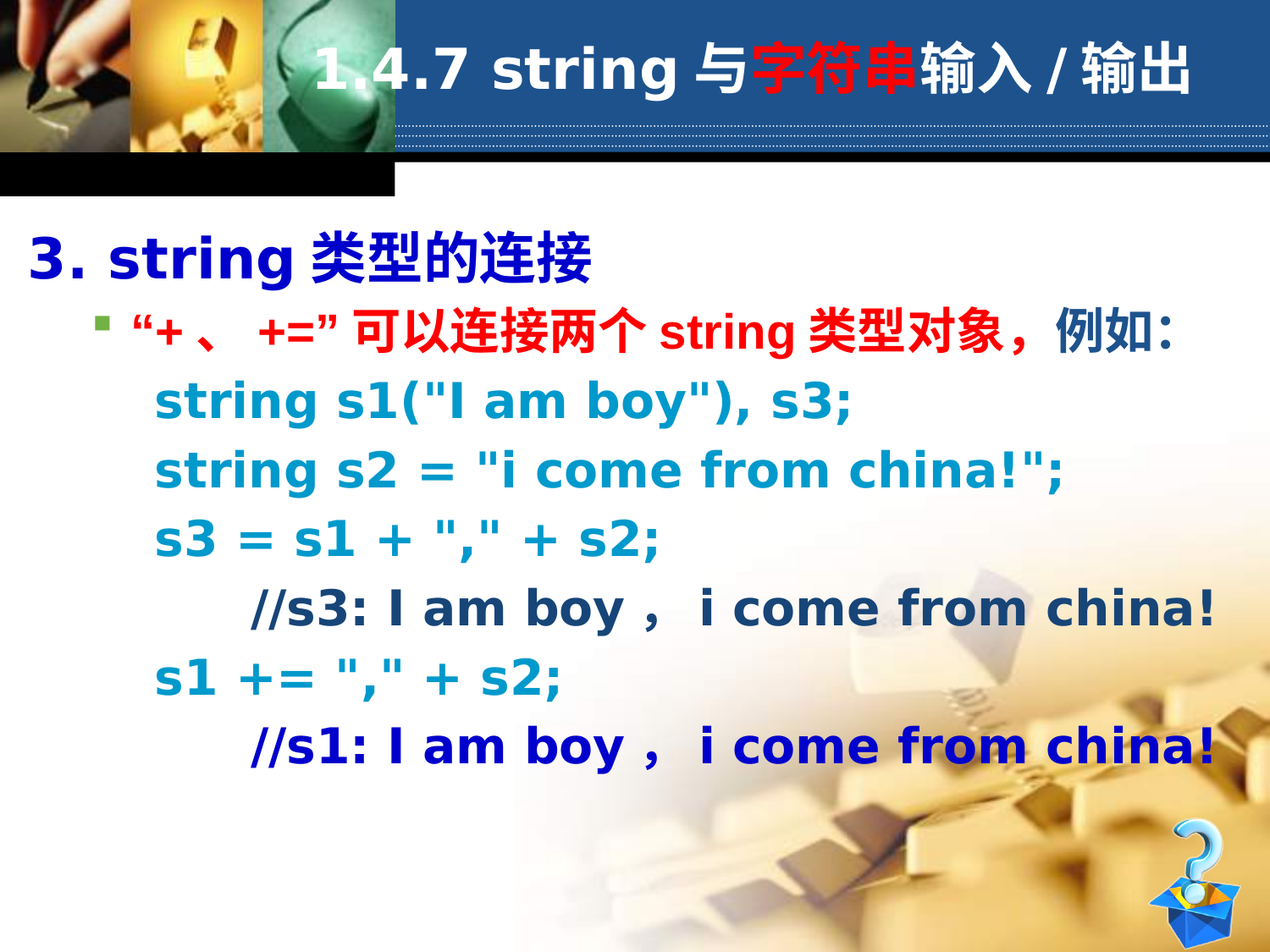

1.4.7 string与字符串输入/输出
3. string类型的连接
“+、+=”可以连接两个string类型对象，例如：
	string s1("I am boy"), s3;
	string s2 = "i come from china!";
	s3 = s1 + "," + s2;
             //s3: I am boy，i come from china!
	s1 += "," + s2;
             //s1: I am boy，i come from china!